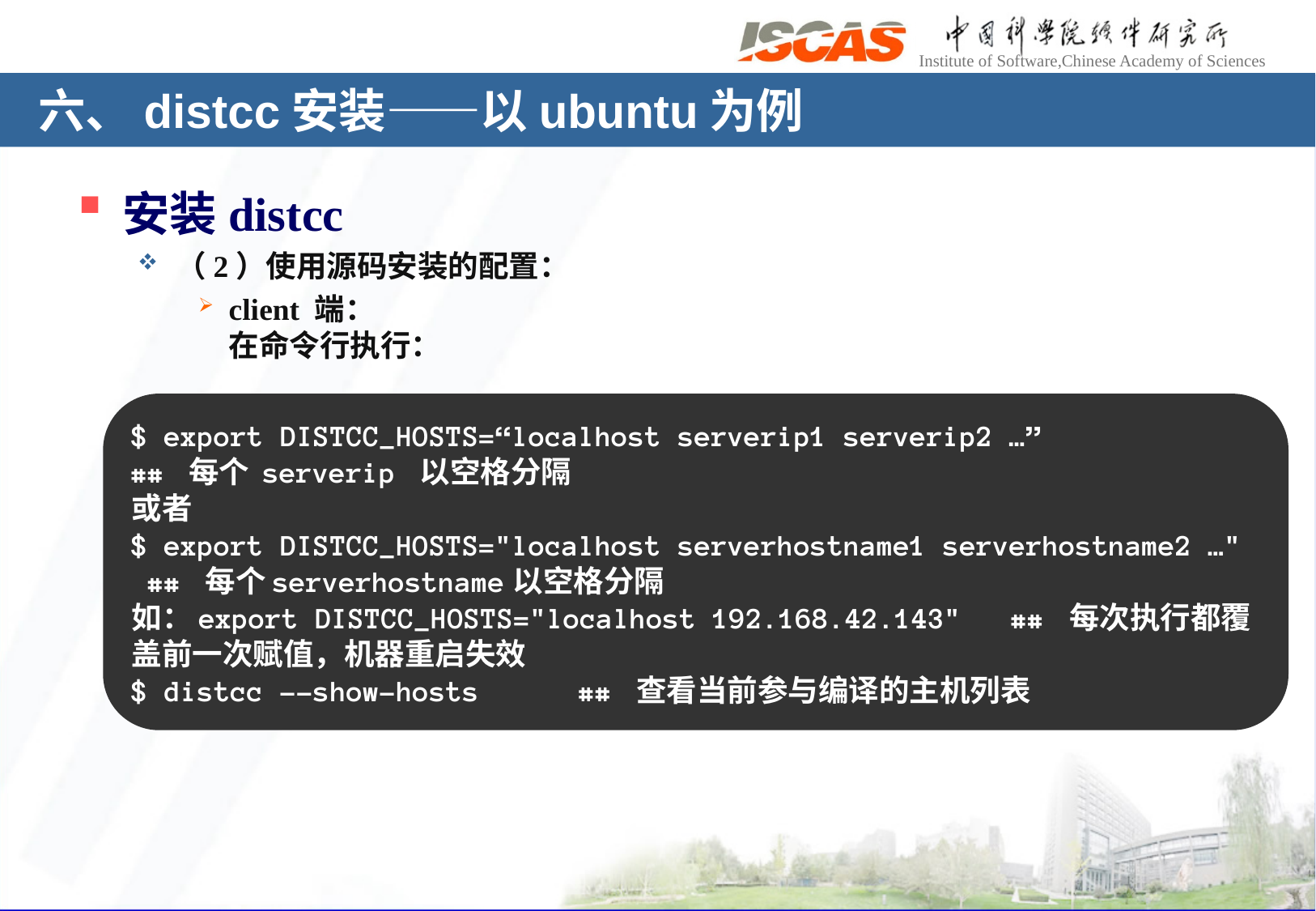

# 六、distcc安装——以ubuntu为例
安装distcc
（2）使用源码安装的配置：
client 端：
在命令行执行：
$ export DISTCC_HOSTS=“localhost serverip1 serverip2 …”
## 每个 serverip 以空格分隔
或者
$ export DISTCC_HOSTS="localhost serverhostname1 serverhostname2 …"   ## 每个serverhostname以空格分隔
如：export DISTCC_HOSTS="localhost 192.168.42.143"   ## 每次执行都覆盖前一次赋值，机器重启失效
$ distcc --show-hosts      ## 查看当前参与编译的主机列表